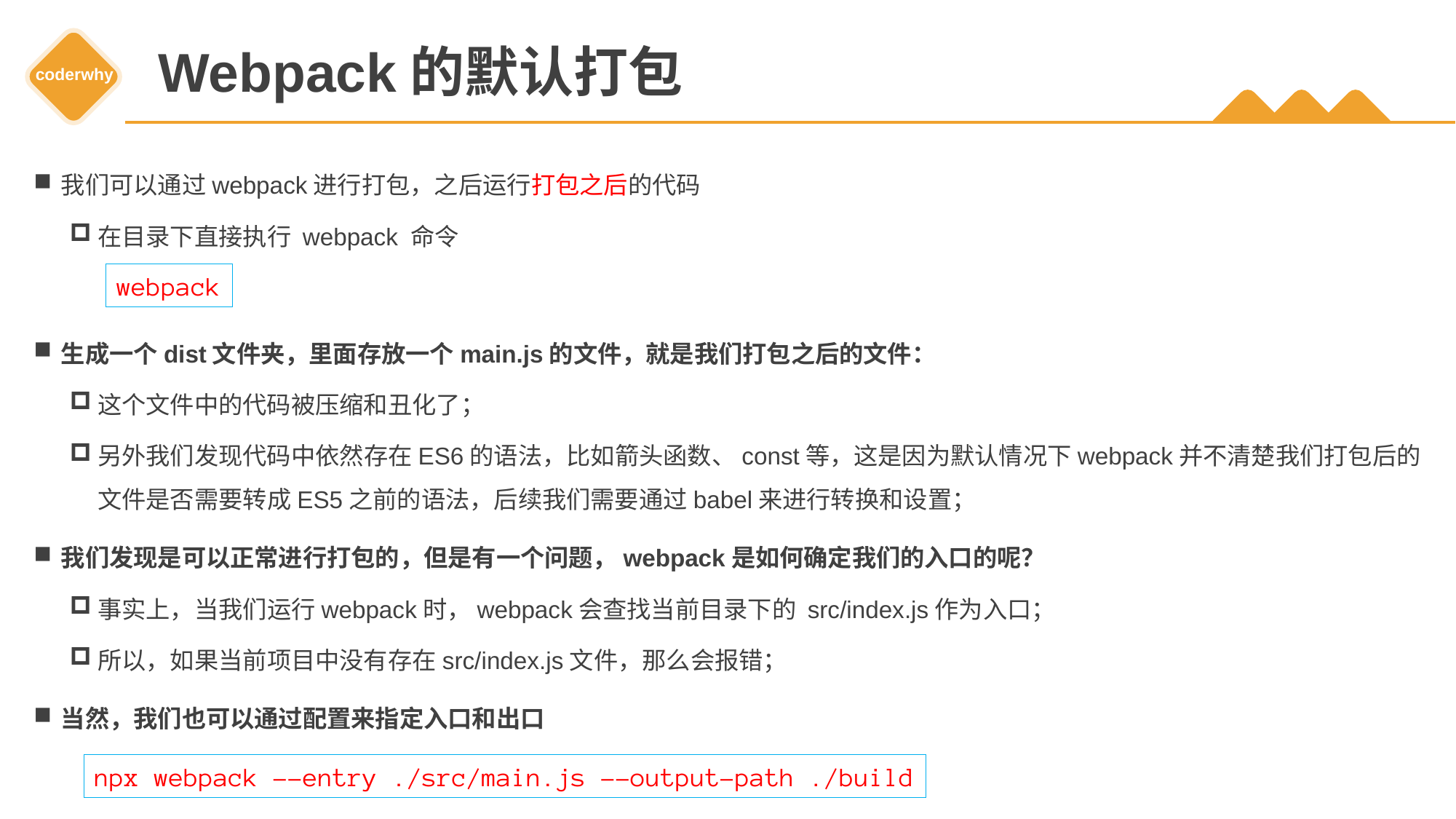

# Webpack的默认打包
我们可以通过webpack进行打包，之后运行打包之后的代码
在目录下直接执行 webpack 命令

生成一个dist文件夹，里面存放一个main.js的文件，就是我们打包之后的文件：
这个文件中的代码被压缩和丑化了；
另外我们发现代码中依然存在ES6的语法，比如箭头函数、const等，这是因为默认情况下webpack并不清楚我们打包后的文件是否需要转成ES5之前的语法，后续我们需要通过babel来进行转换和设置；
我们发现是可以正常进行打包的，但是有一个问题，webpack是如何确定我们的入口的呢？
事实上，当我们运行webpack时，webpack会查找当前目录下的 src/index.js作为入口；
所以，如果当前项目中没有存在src/index.js文件，那么会报错；
当然，我们也可以通过配置来指定入口和出口

webpack
npx webpack --entry ./src/main.js --output-path ./build